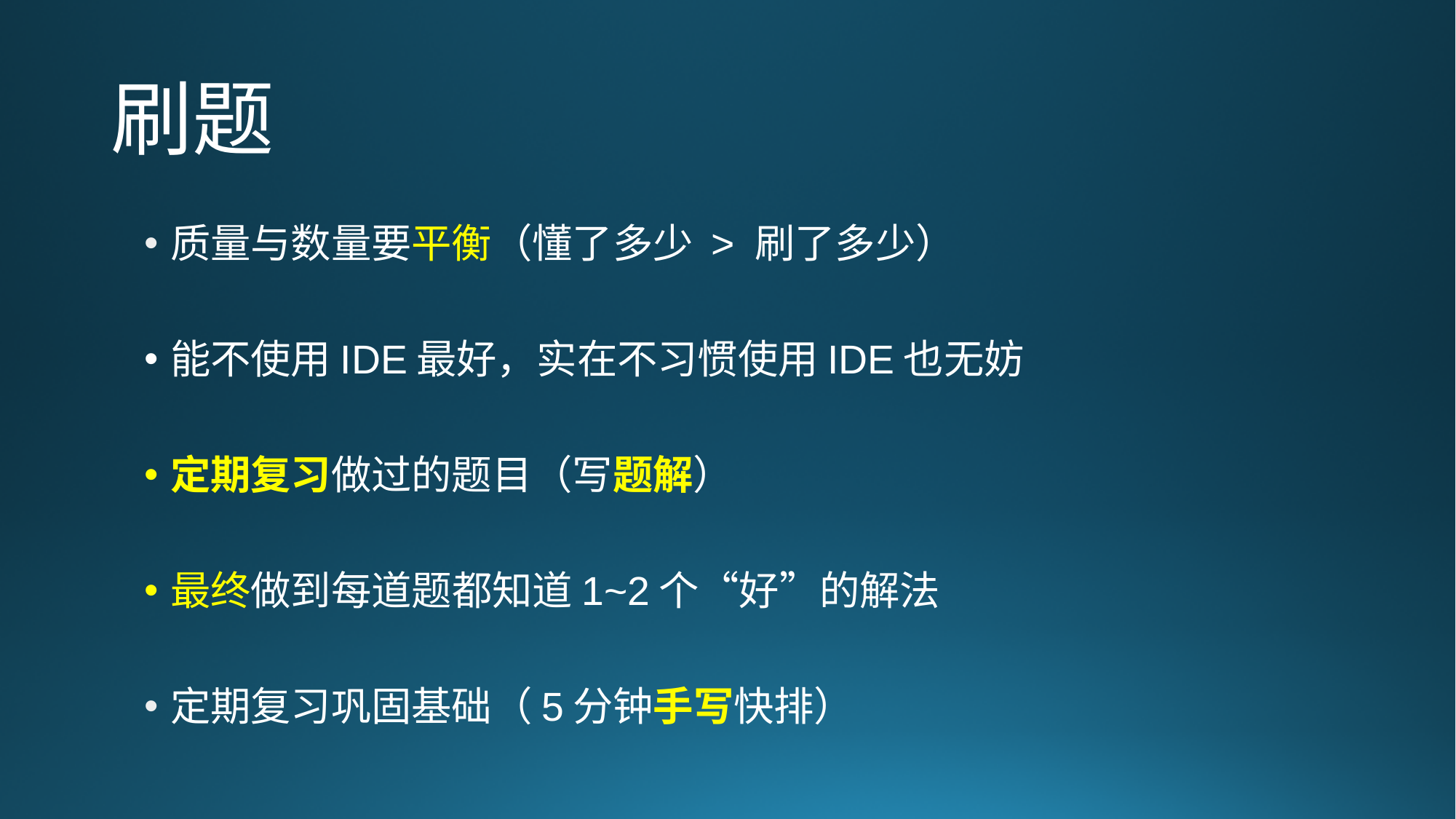

# 刷题
质量与数量要平衡（懂了多少 > 刷了多少）

能不使用IDE最好，实在不习惯使用IDE也无妨

定期复习做过的题目（写题解）

最终做到每道题都知道1~2个“好”的解法

定期复习巩固基础（5分钟手写快排）